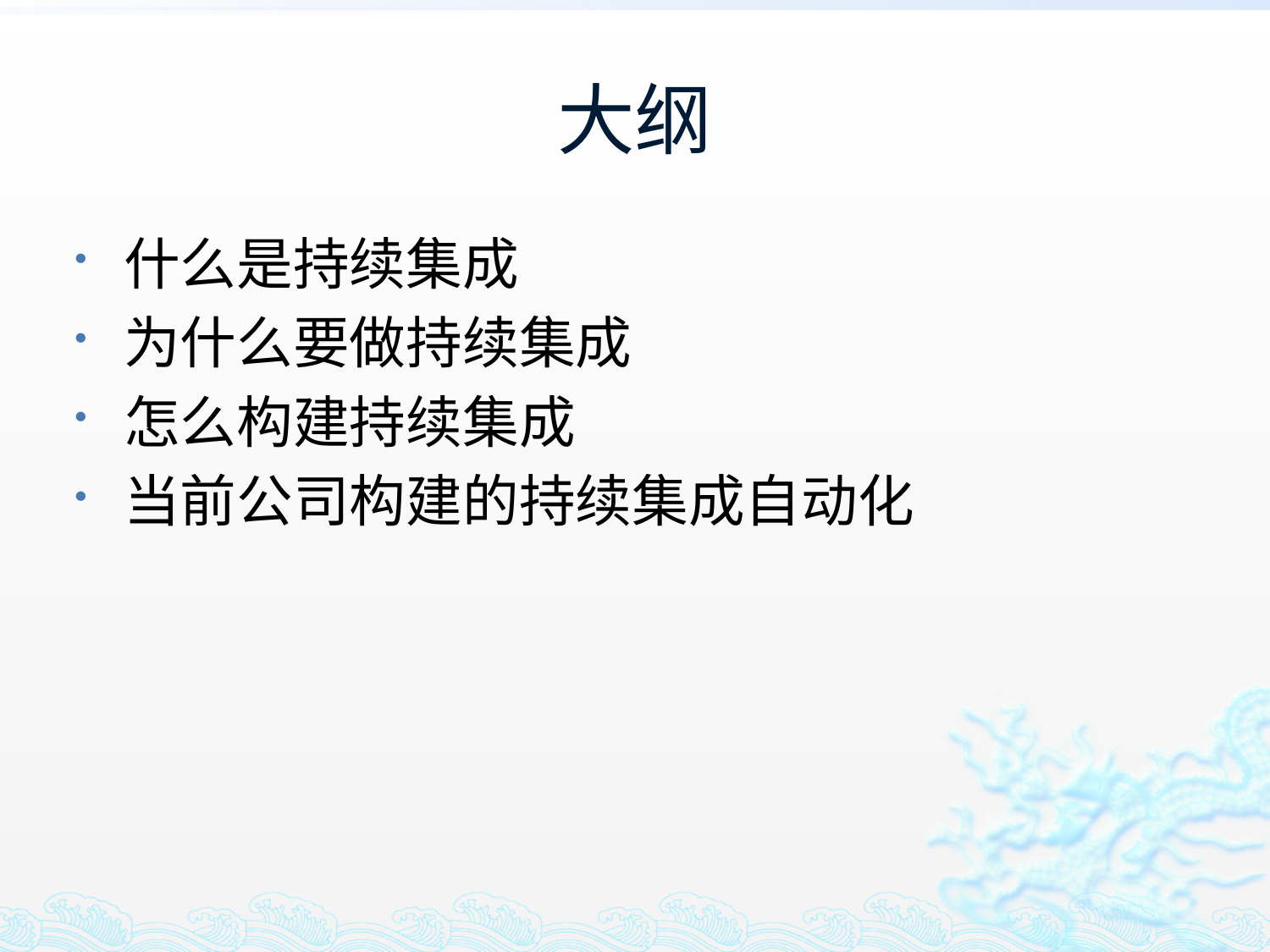

# 大纲
什么是持续集成
为什么要做持续集成
怎么构建持续集成
当前公司构建的持续集成自动化